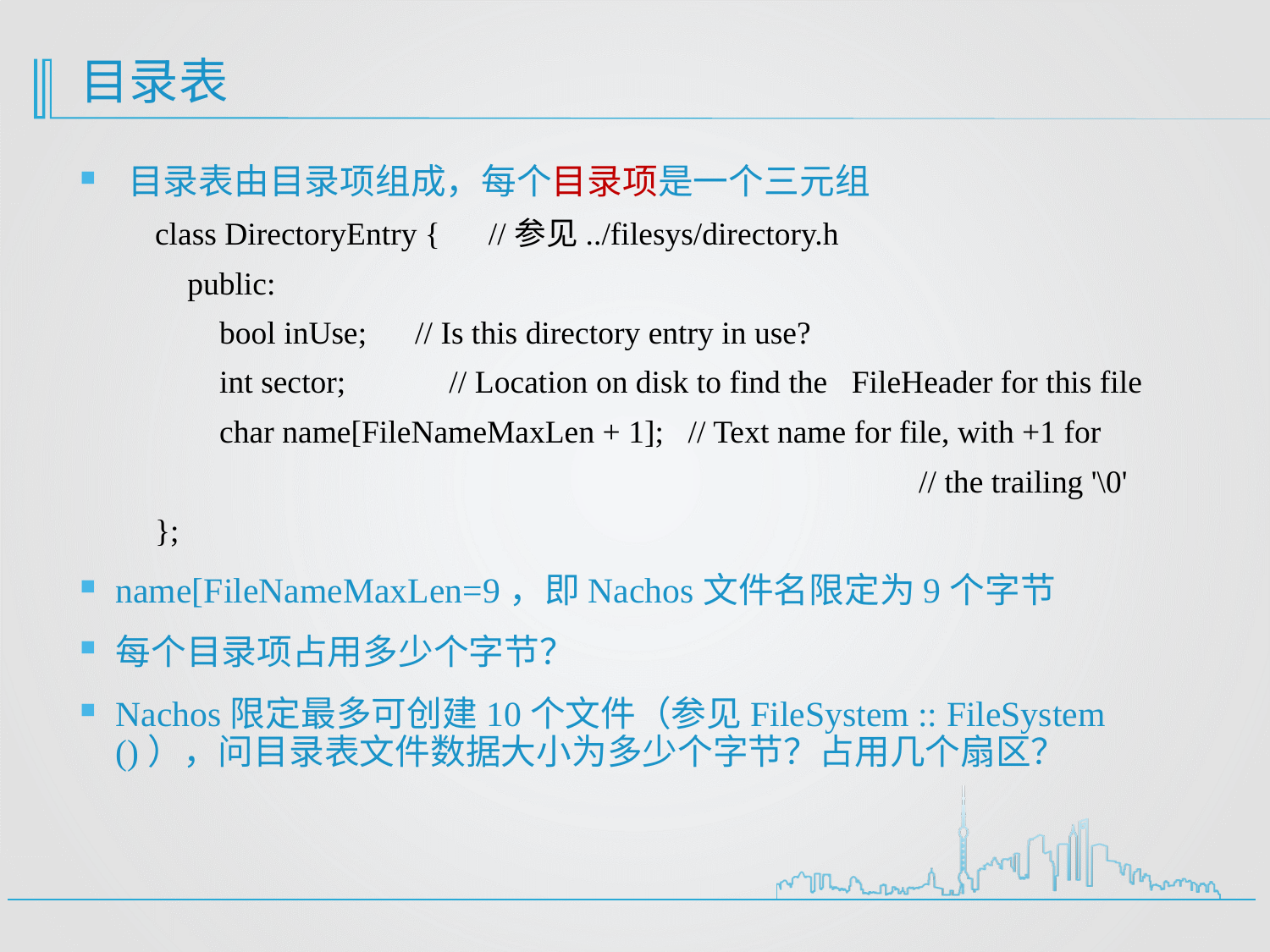

# 目录表
目录表由目录项组成，每个目录项是一个三元组
class DirectoryEntry {      //参见../filesys/directory.h
    public:
        bool inUse;      // Is this directory entry in use?
        int sector;	     // Location on disk to find the   FileHeader for this file
        char name[FileNameMaxLen + 1];   // Text name for file, with +1 for
					                // the trailing '\0'
};
name[FileNameMaxLen=9，即Nachos文件名限定为9个字节
每个目录项占用多少个字节？
Nachos限定最多可创建10个文件（参见FileSystem :: FileSystem ()），问目录表文件数据大小为多少个字节？占用几个扇区？